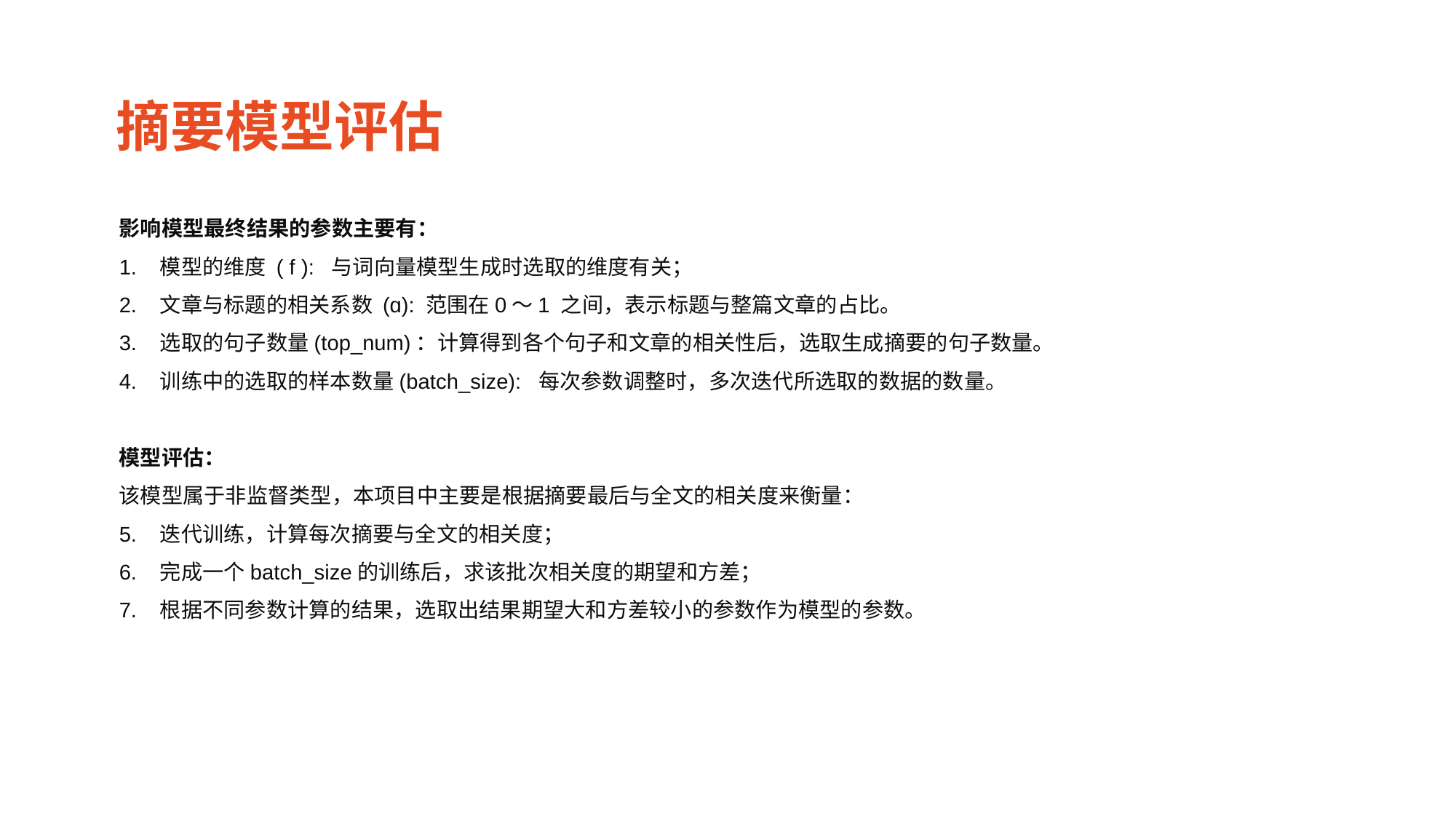

摘要模型评估
影响模型最终结果的参数主要有：
模型的维度 ( f ):  与词向量模型生成时选取的维度有关；
文章与标题的相关系数 (ɑ): 范围在0～1 之间，表示标题与整篇文章的占比。
选取的句子数量(top_num)：计算得到各个句子和文章的相关性后，选取生成摘要的句子数量。
训练中的选取的样本数量(batch_size):  每次参数调整时，多次迭代所选取的数据的数量。

模型评估：
该模型属于非监督类型，本项目中主要是根据摘要最后与全文的相关度来衡量：
迭代训练，计算每次摘要与全文的相关度；
完成一个batch_size的训练后，求该批次相关度的期望和方差；
根据不同参数计算的结果，选取出结果期望大和方差较小的参数作为模型的参数。